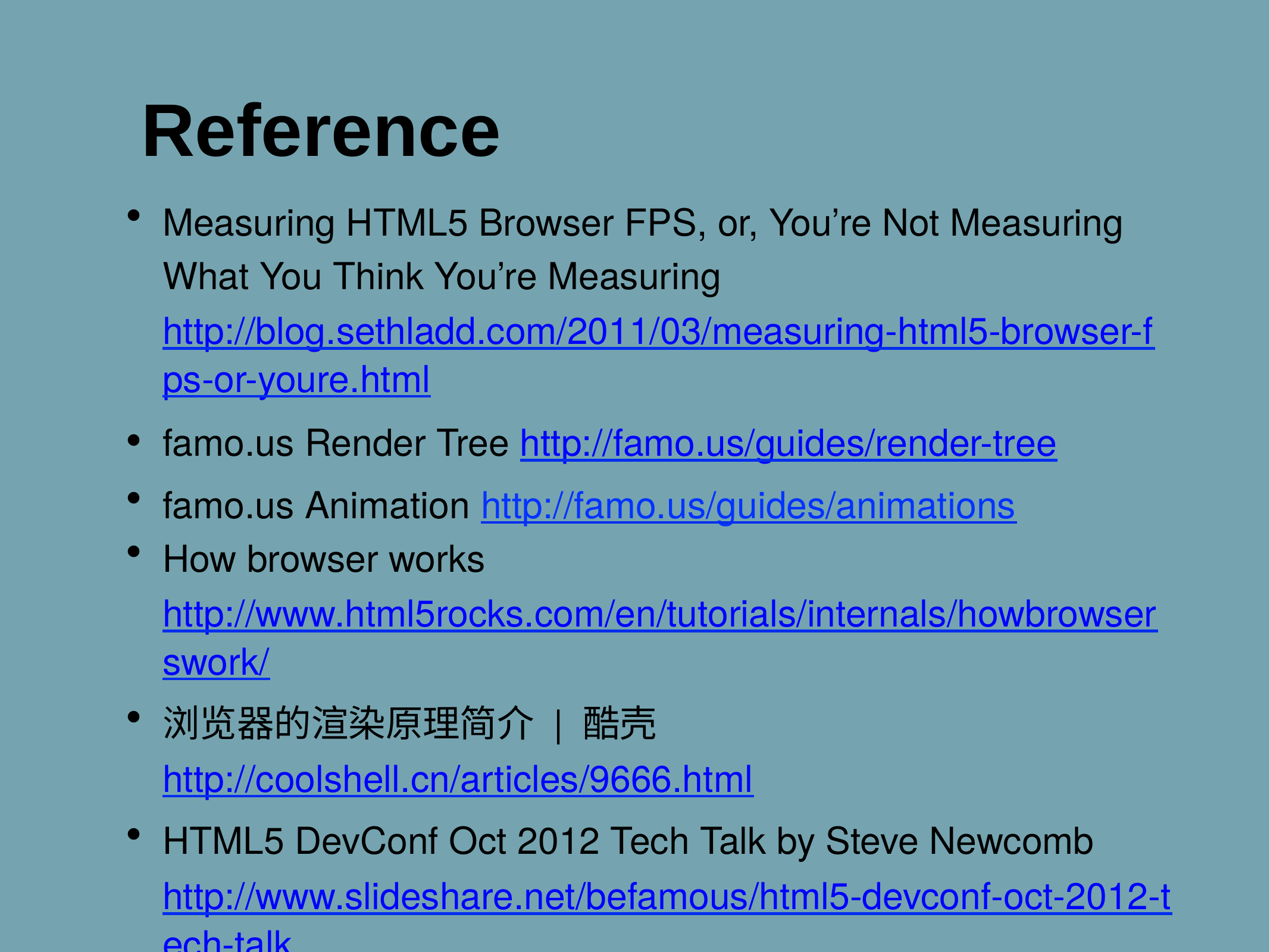

Reference
Measuring HTML5 Browser FPS, or, You’re Not Measuring What You Think You’re Measuring http://blog.sethladd.com/2011/03/measuring-html5-browser-fps-or-youre.html
famo.us Render Tree http://famo.us/guides/render-tree
famo.us Animation http://famo.us/guides/animations
How browser works http://www.html5rocks.com/en/tutorials/internals/howbrowserswork/
浏览器的渲染原理简介 | 酷壳 http://coolshell.cn/articles/9666.html
HTML5 DevConf Oct 2012 Tech Talk by Steve Newcomb http://www.slideshare.net/befamous/html5-devconf-oct-2012-tech-talk